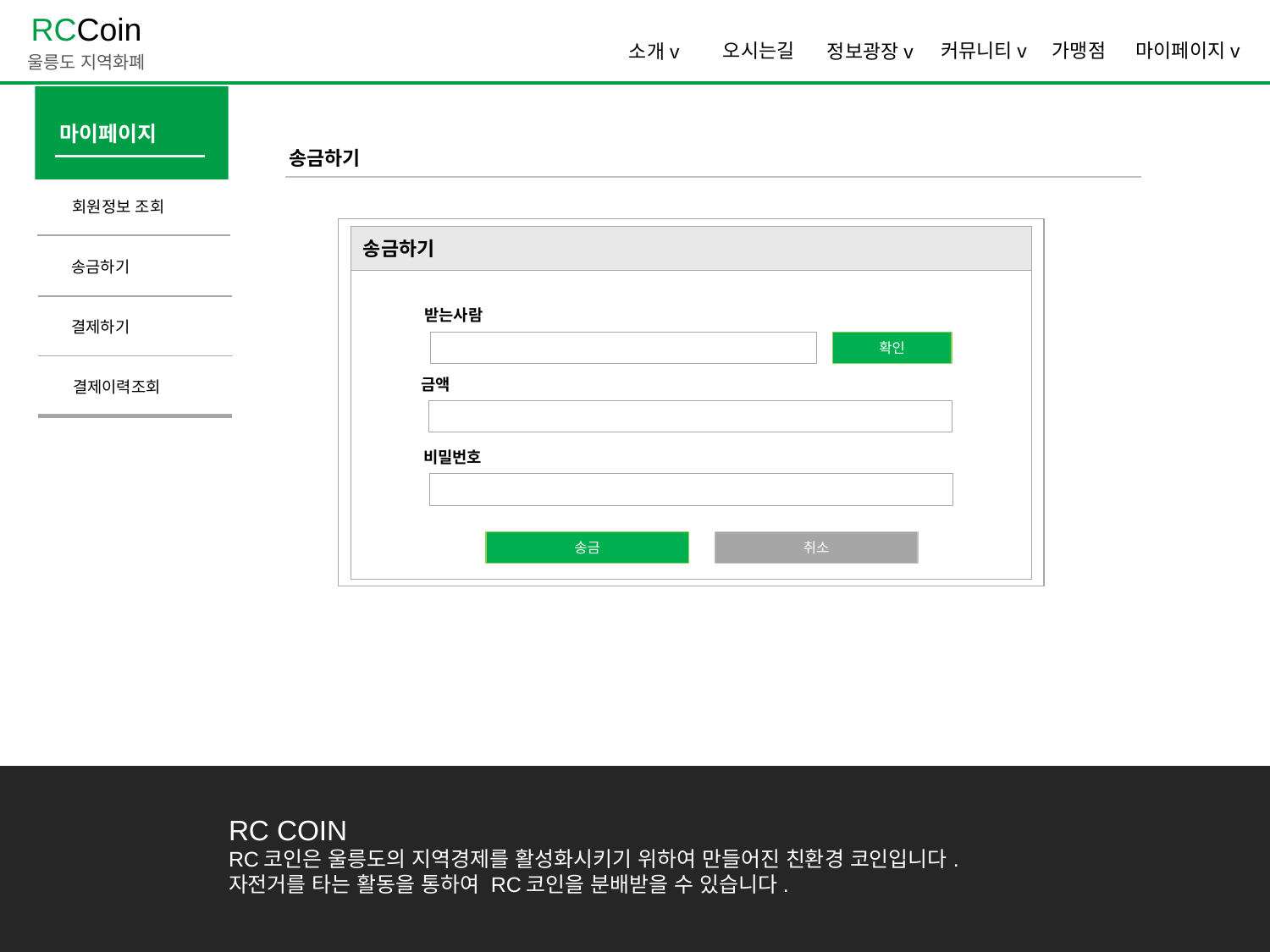

RCCoin
울릉도 지역화폐
오시는길
커뮤니티v
가맹점
마이페이지v
정보광장v
소개v

마이페이지
회원정보 조회
송금하기
결제하기
결제이력조회
송금하기

송금하기

받는사람
ㄴ
확인
금액
ㄴ
비밀번호
ㄴ
송금
취소

RC COIN
RC코인은 울릉도의 지역경제를 활성화시키기 위하여 만들어진 친환경 코인입니다.
자전거를 타는 활동을 통하여 RC코인을 분배받을 수 있습니다.